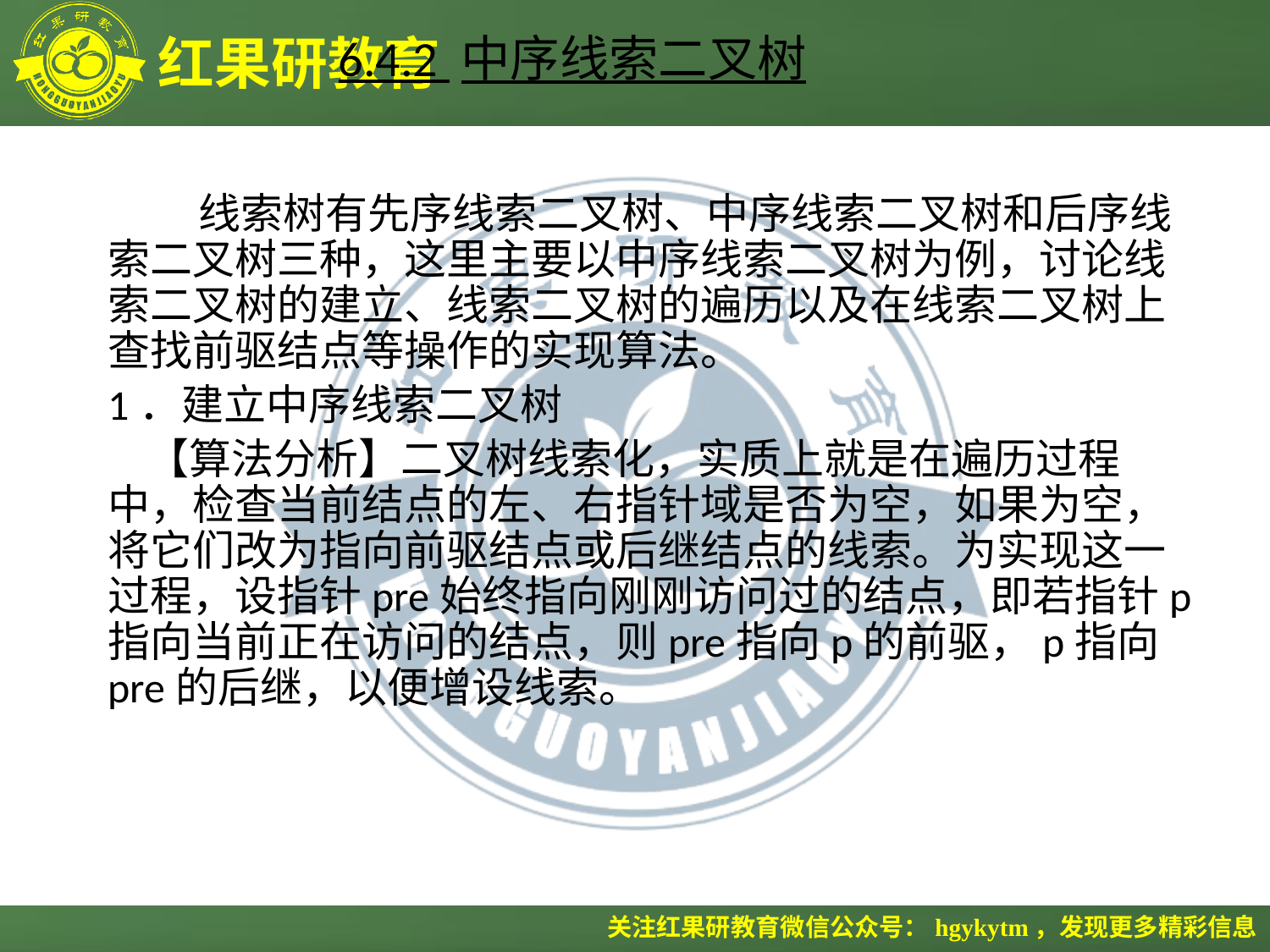

# 6.4.2 中序线索二叉树
    　线索树有先序线索二叉树、中序线索二叉树和后序线索二叉树三种，这里主要以中序线索二叉树为例，讨论线索二叉树的建立、线索二叉树的遍历以及在线索二叉树上查找前驱结点等操作的实现算法。
1．建立中序线索二叉树
   【算法分析】二叉树线索化，实质上就是在遍历过程中，检查当前结点的左、右指针域是否为空，如果为空，将它们改为指向前驱结点或后继结点的线索。为实现这一过程，设指针pre始终指向刚刚访问过的结点，即若指针p指向当前正在访问的结点，则pre指向p的前驱，p指向pre的后继，以便增设线索。